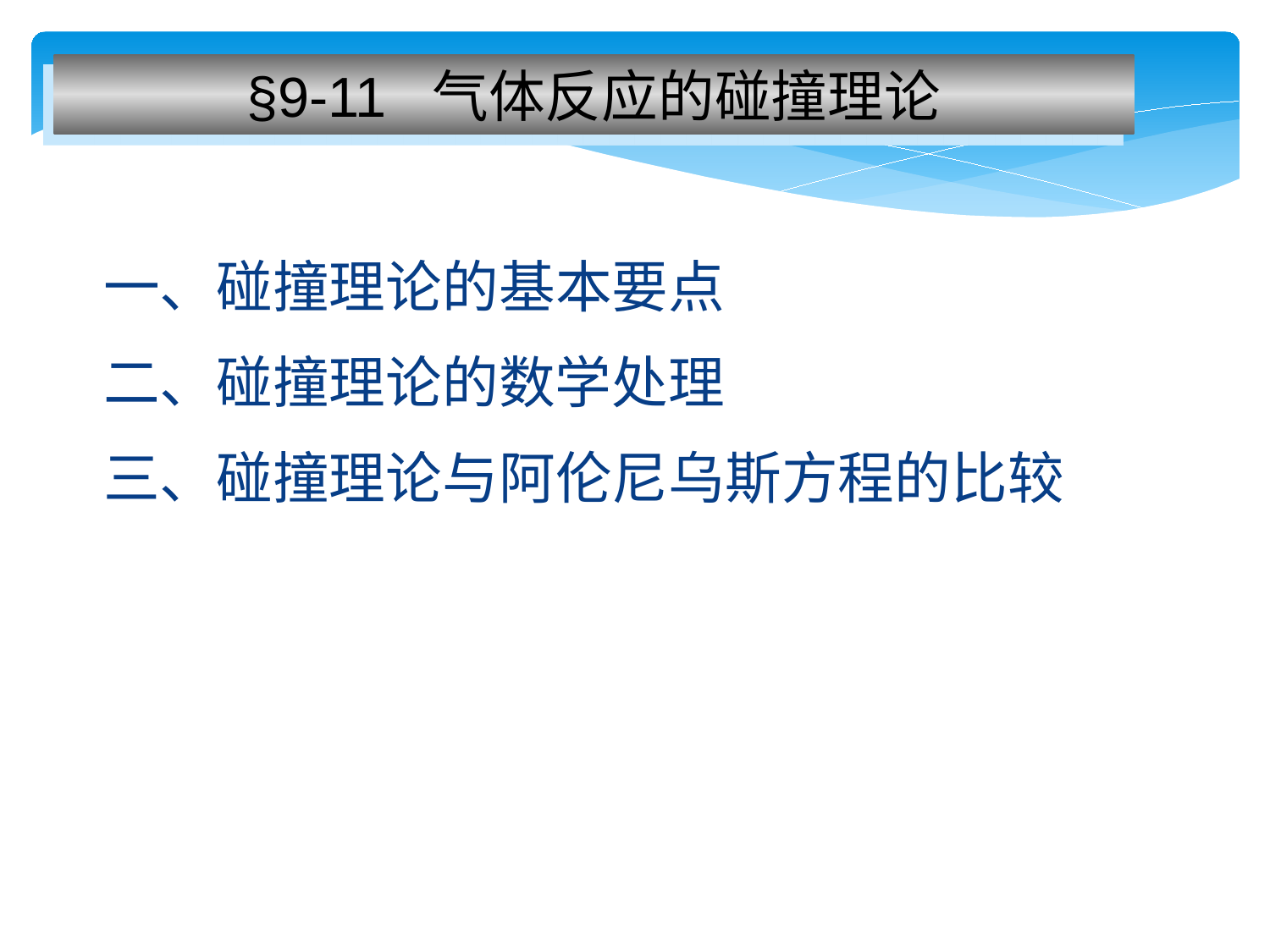

§9-11  气体反应的碰撞理论
一、碰撞理论的基本要点
二、碰撞理论的数学处理
三、碰撞理论与阿伦尼乌斯方程的比较